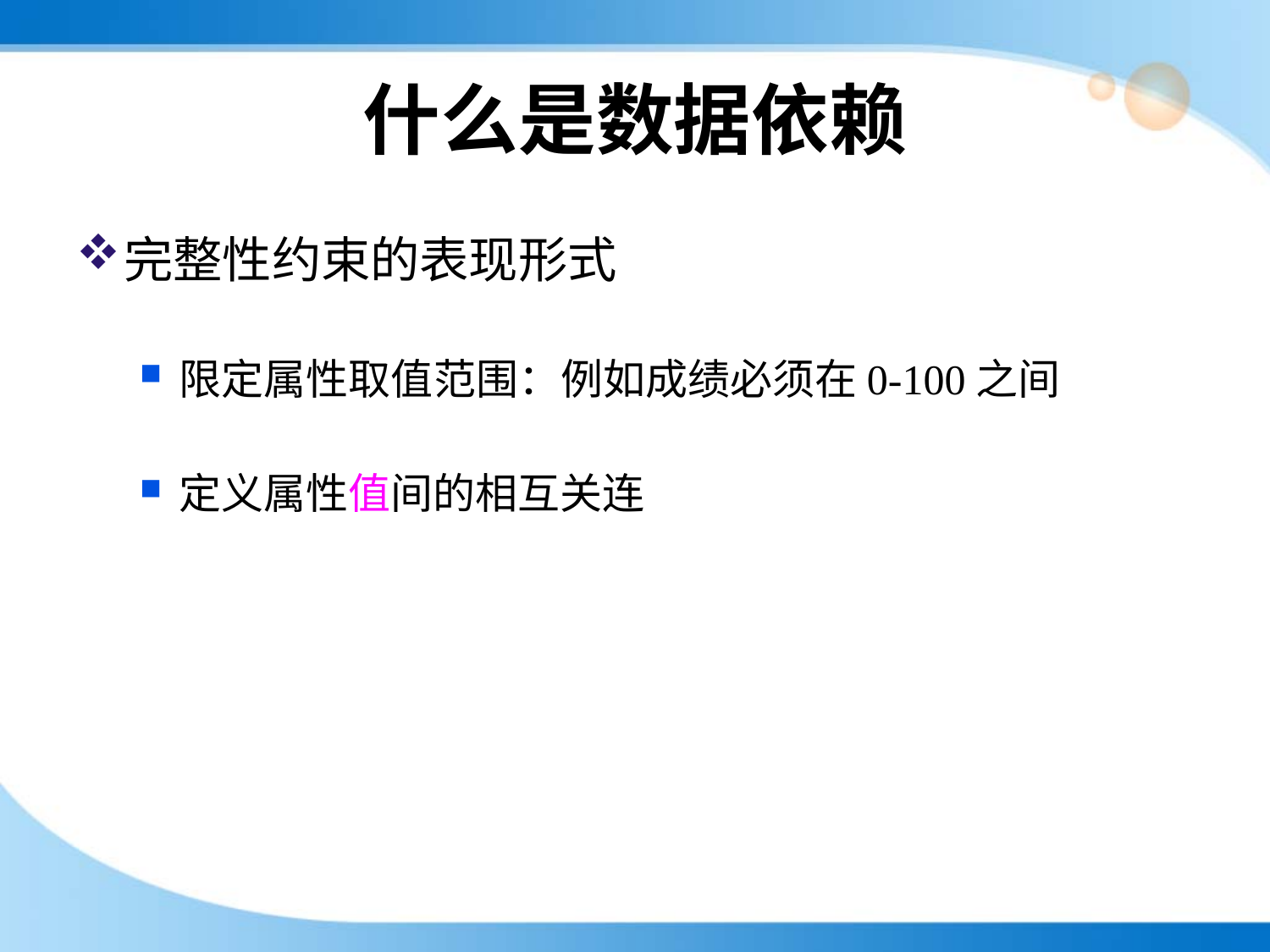

# 什么是数据依赖
完整性约束的表现形式
限定属性取值范围：例如成绩必须在0-100之间
定义属性值间的相互关连